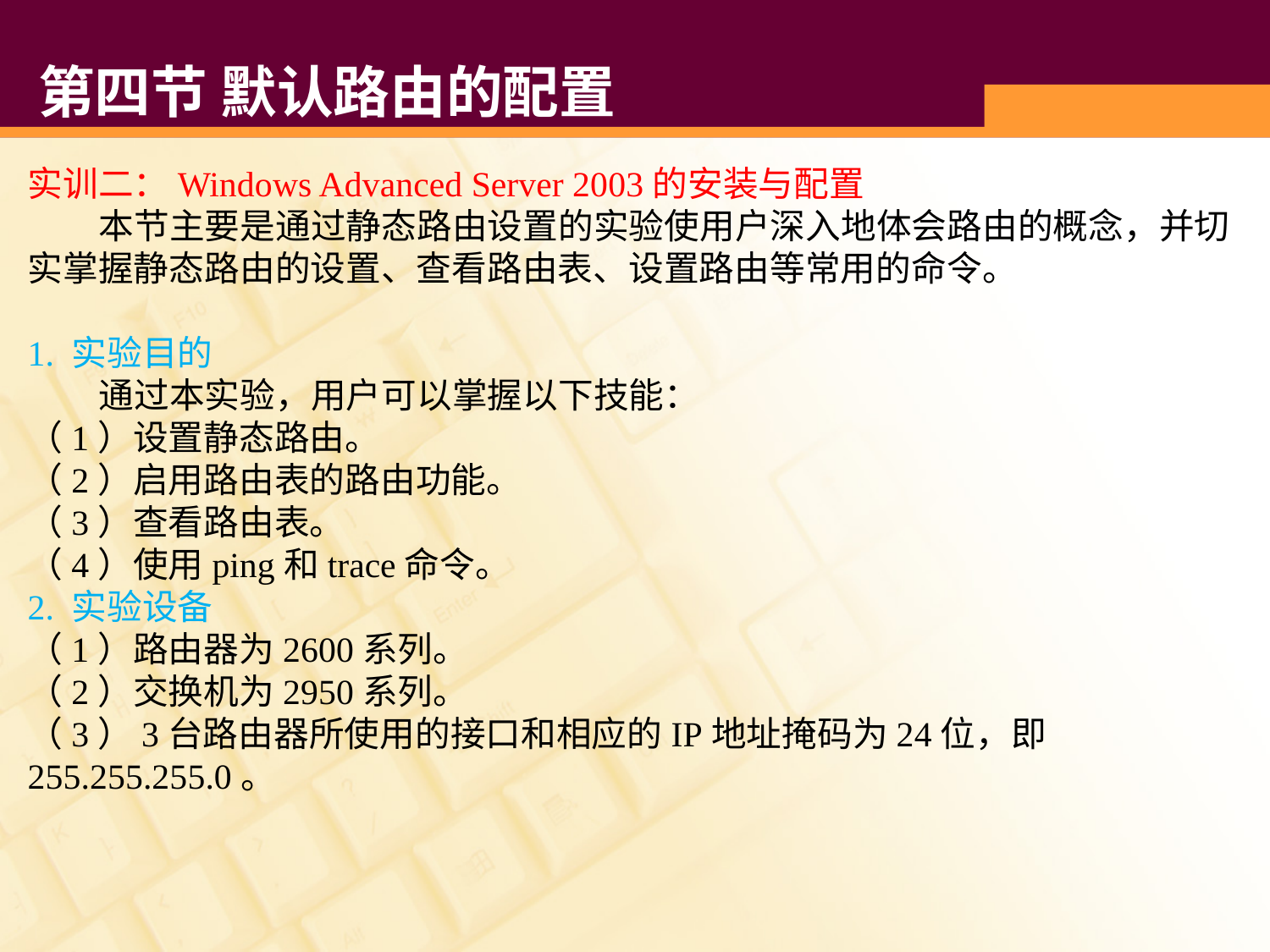

# 第四节 默认路由的配置
实训二：Windows Advanced Server 2003的安装与配置
        本节主要是通过静态路由设置的实验使用户深入地体会路由的概念，并切实掌握静态路由的设置、查看路由表、设置路由等常用的命令。

1. 实验目的
        通过本实验，用户可以掌握以下技能：
（1）设置静态路由。
（2）启用路由表的路由功能。
（3）查看路由表。
（4）使用ping和trace命令。
2. 实验设备
（1）路由器为2600系列。
（2）交换机为2950系列。
（3）3台路由器所使用的接口和相应的IP地址掩码为24位，即255.255.255.0。